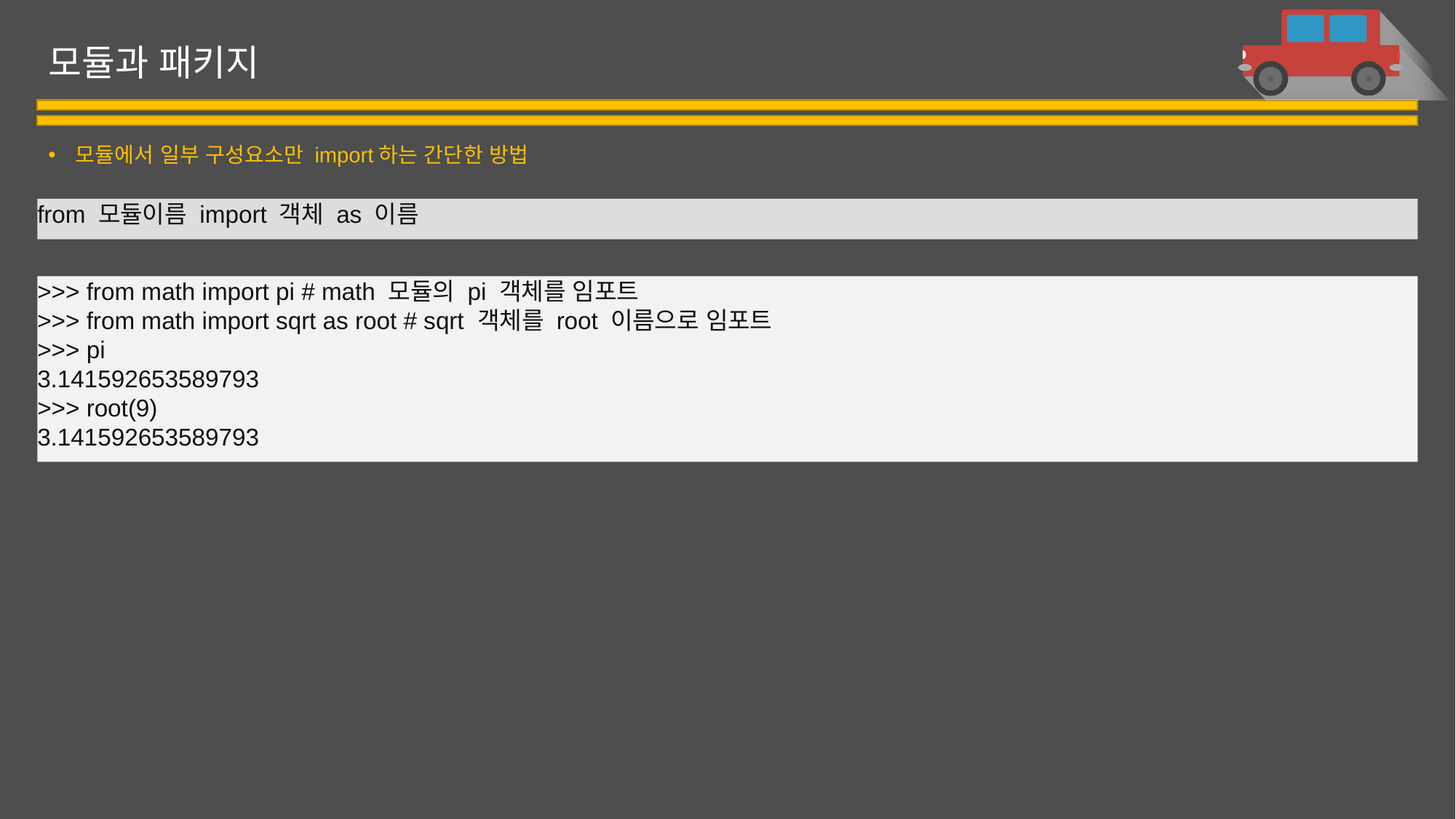

# 모듈과 패키지
모듈에서 일부 구성요소만 import하는 간단한 방법
from 모듈이름 import 객체 as 이름
>>> from math import pi # math 모듈의 pi 객체를 임포트
>>> from math import sqrt as root # sqrt 객체를 root 이름으로 임포트
>>> pi
3.141592653589793
>>> root(9)
3.141592653589793